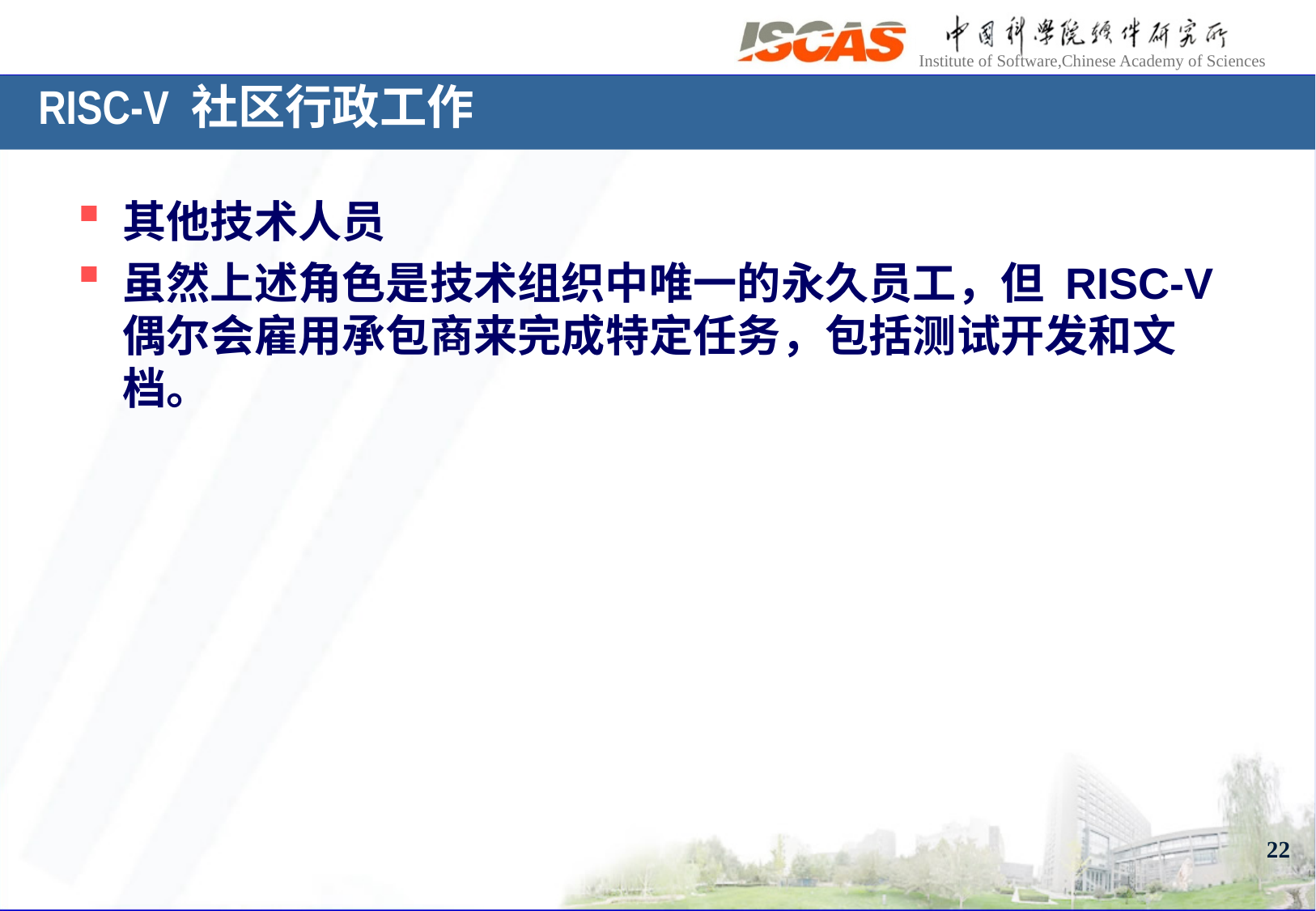

# RISC-V 社区行政工作
其他技术人员
虽然上述角色是技术组织中唯一的永久员工，但 RISC-V 偶尔会雇用承包商来完成特定任务，包括测试开发和文档。
22